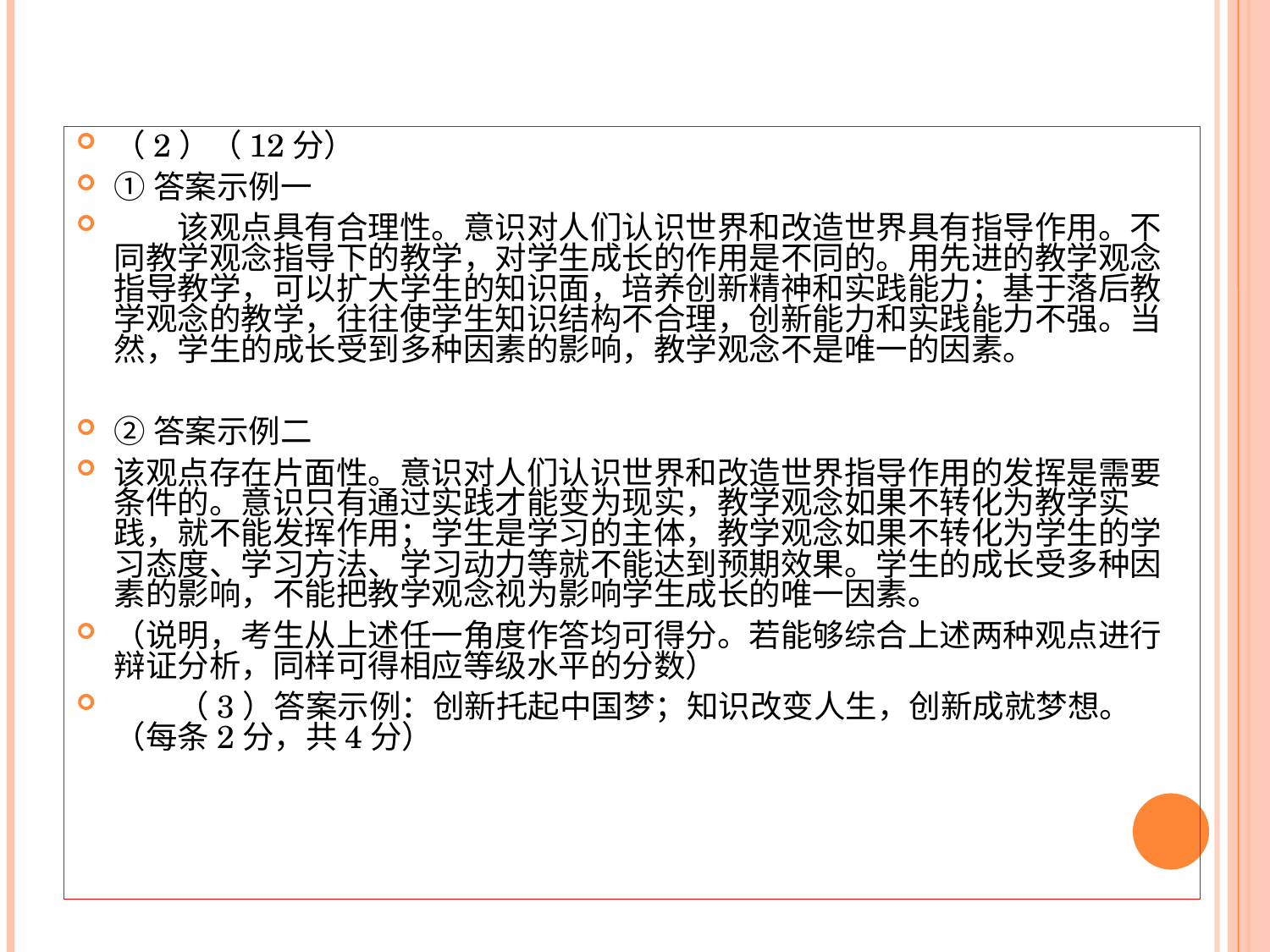

（2）（12分）
①答案示例一
　　该观点具有合理性。意识对人们认识世界和改造世界具有指导作用。不同教学观念指导下的教学，对学生成长的作用是不同的。用先进的教学观念指导教学，可以扩大学生的知识面，培养创新精神和实践能力；基于落后教学观念的教学，往往使学生知识结构不合理，创新能力和实践能力不强。当然，学生的成长受到多种因素的影响，教学观念不是唯一的因素。

②答案示例二
该观点存在片面性。意识对人们认识世界和改造世界指导作用的发挥是需要条件的。意识只有通过实践才能变为现实，教学观念如果不转化为教学实践，就不能发挥作用；学生是学习的主体，教学观念如果不转化为学生的学习态度、学习方法、学习动力等就不能达到预期效果。学生的成长受多种因素的影响，不能把教学观念视为影响学生成长的唯一因素。
（说明，考生从上述任一角度作答均可得分。若能够综合上述两种观点进行辩证分析，同样可得相应等级水平的分数）
　　（3）答案示例：创新托起中国梦；知识改变人生，创新成就梦想。（每条2分，共4分）